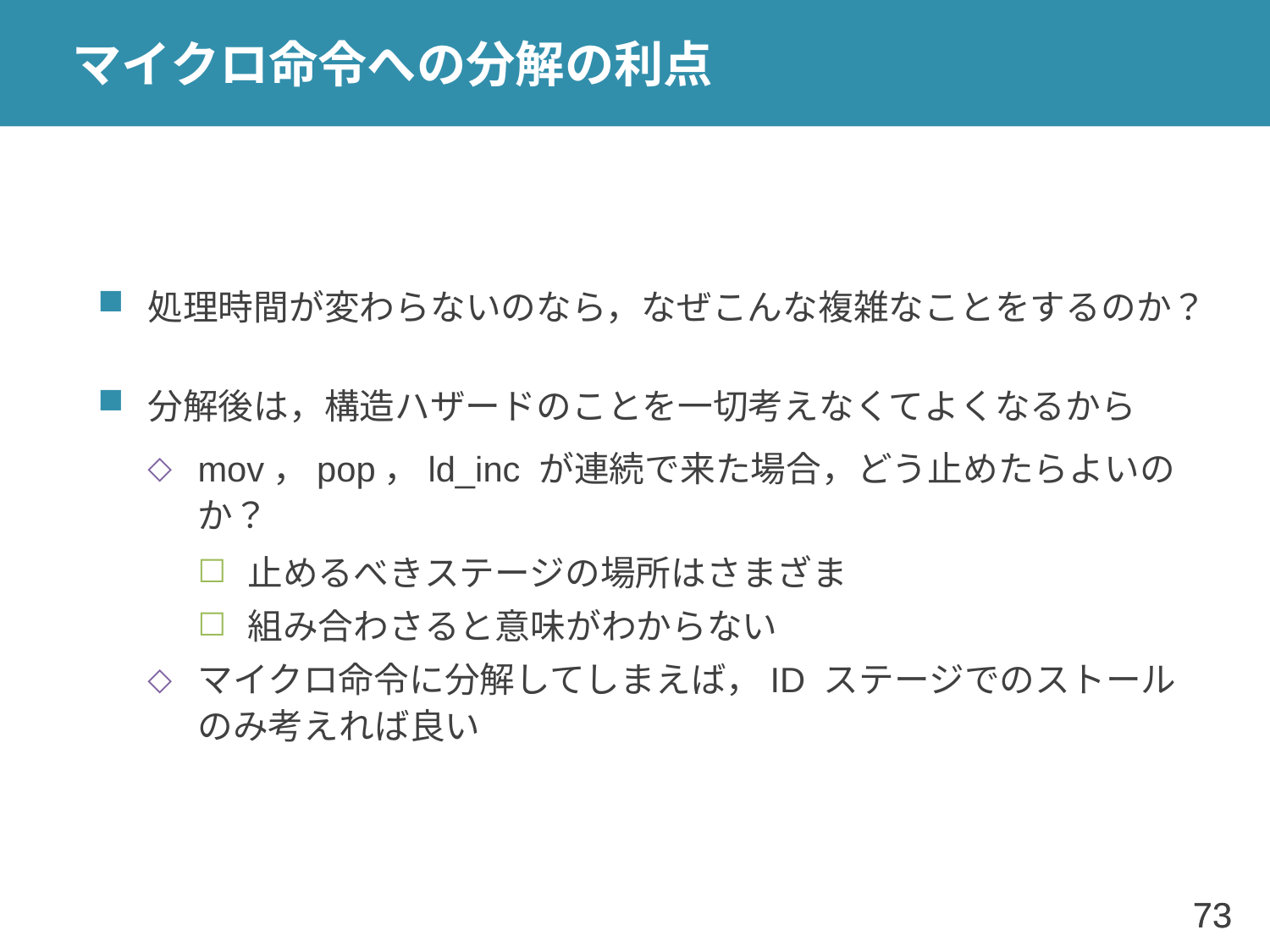

# マイクロ命令への分解の利点
処理時間が変わらないのなら，なぜこんな複雑なことをするのか？
分解後は，構造ハザードのことを一切考えなくてよくなるから
mov，pop，ld_inc が連続で来た場合，どう止めたらよいのか？
止めるべきステージの場所はさまざま
組み合わさると意味がわからない
マイクロ命令に分解してしまえば，ID ステージでのストール
のみ考えれば良い